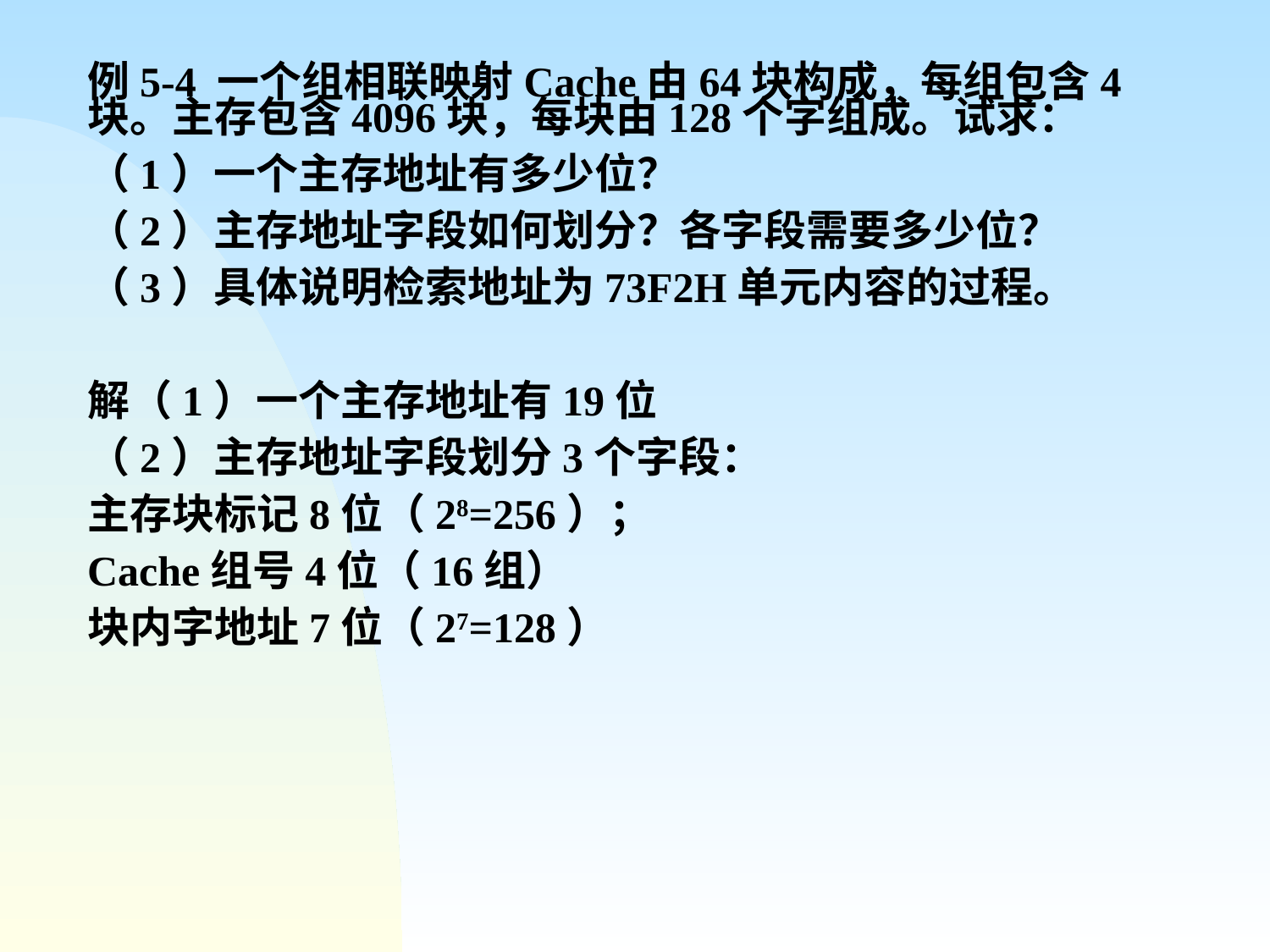

例5-4 一个组相联映射Cache由64块构成，每组包含4块。主存包含4096块，每块由128个字组成。试求：
（1）一个主存地址有多少位？
（2）主存地址字段如何划分？各字段需要多少位？
（3）具体说明检索地址为73F2H单元内容的过程。

解（1）一个主存地址有19位
（2）主存地址字段划分3个字段：
主存块标记8位（28=256）；
Cache组号4位（16组）
块内字地址7位（27=128）

83